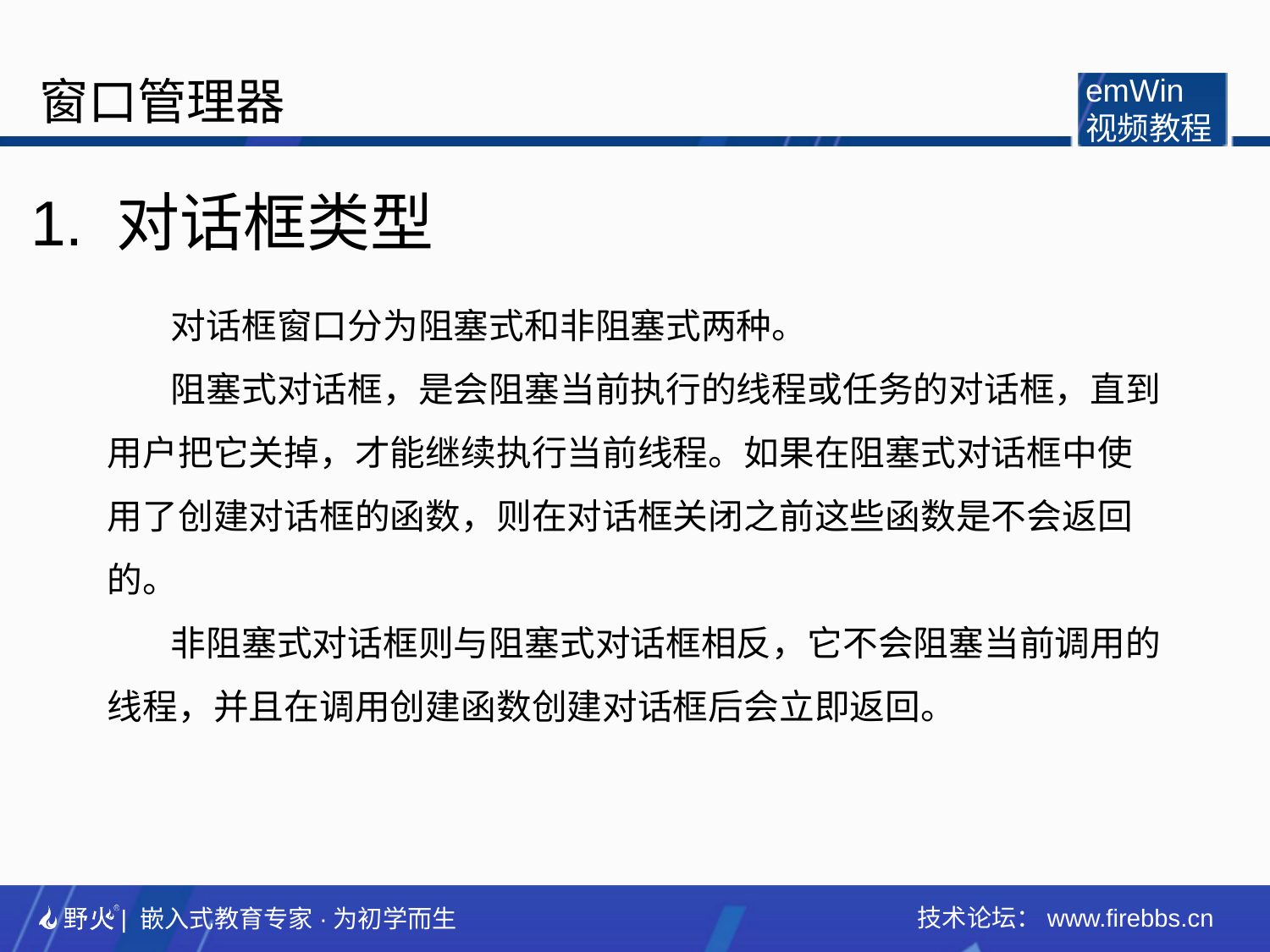

窗口管理器
emWin
视频教程
1. 对话框类型
对话框窗口分为阻塞式和非阻塞式两种。
阻塞式对话框，是会阻塞当前执行的线程或任务的对话框，直到用户把它关掉，才能继续执行当前线程。如果在阻塞式对话框中使用了创建对话框的函数，则在对话框关闭之前这些函数是不会返回的。
非阻塞式对话框则与阻塞式对话框相反，它不会阻塞当前调用的线程，并且在调用创建函数创建对话框后会立即返回。